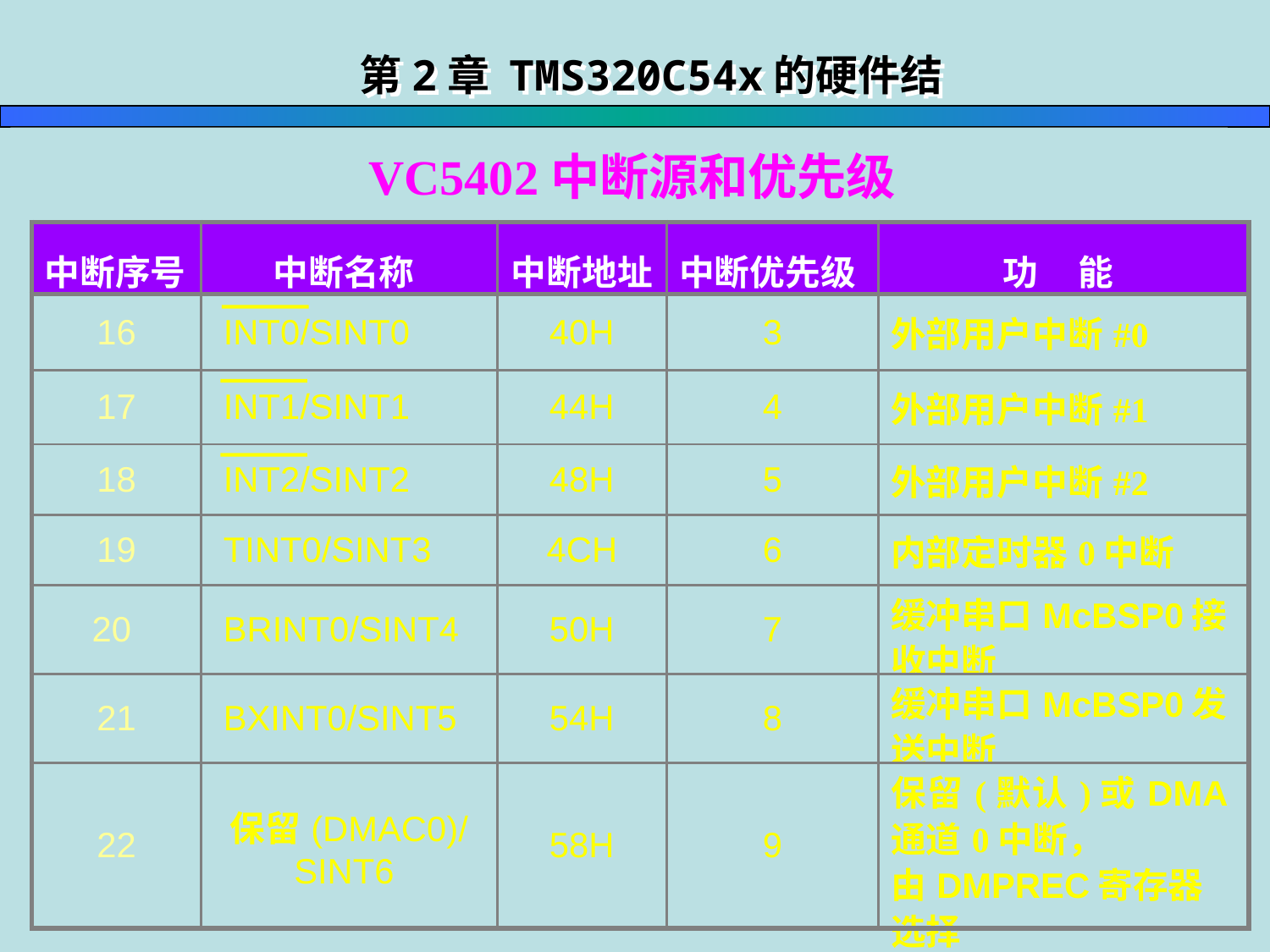

第2章 TMS320C54x的硬件结构

VC5402中断源和优先级
| 中断序号 | 中断名称 | 中断地址 | 中断优先级 | 功 能 |
| --- | --- | --- | --- | --- |
| 16 | INT0/SINT0 | 40H | 3 | 外部用户中断#0 |
| 17 | INT1/SINT1 | 44H | 4 | 外部用户中断#1 |
| 18 | INT2/SINT2 | 48H | 5 | 外部用户中断#2 |
| 19 | TINT0/SINT3 | 4CH | 6 | 内部定时器0中断 |
| 20 | BRINT0/SINT4 | 50H | 7 | 缓冲串口McBSP0接收中断 |
| 21 | BXINT0/SINT5 | 54H | 8 | 缓冲串口McBSP0发送中断 |
| 22 | 保留(DMAC0)/SINT6 | 58H | 9 | 保留(默认)或DMA通道0中断， 由DMPREC寄存器选择 |

188